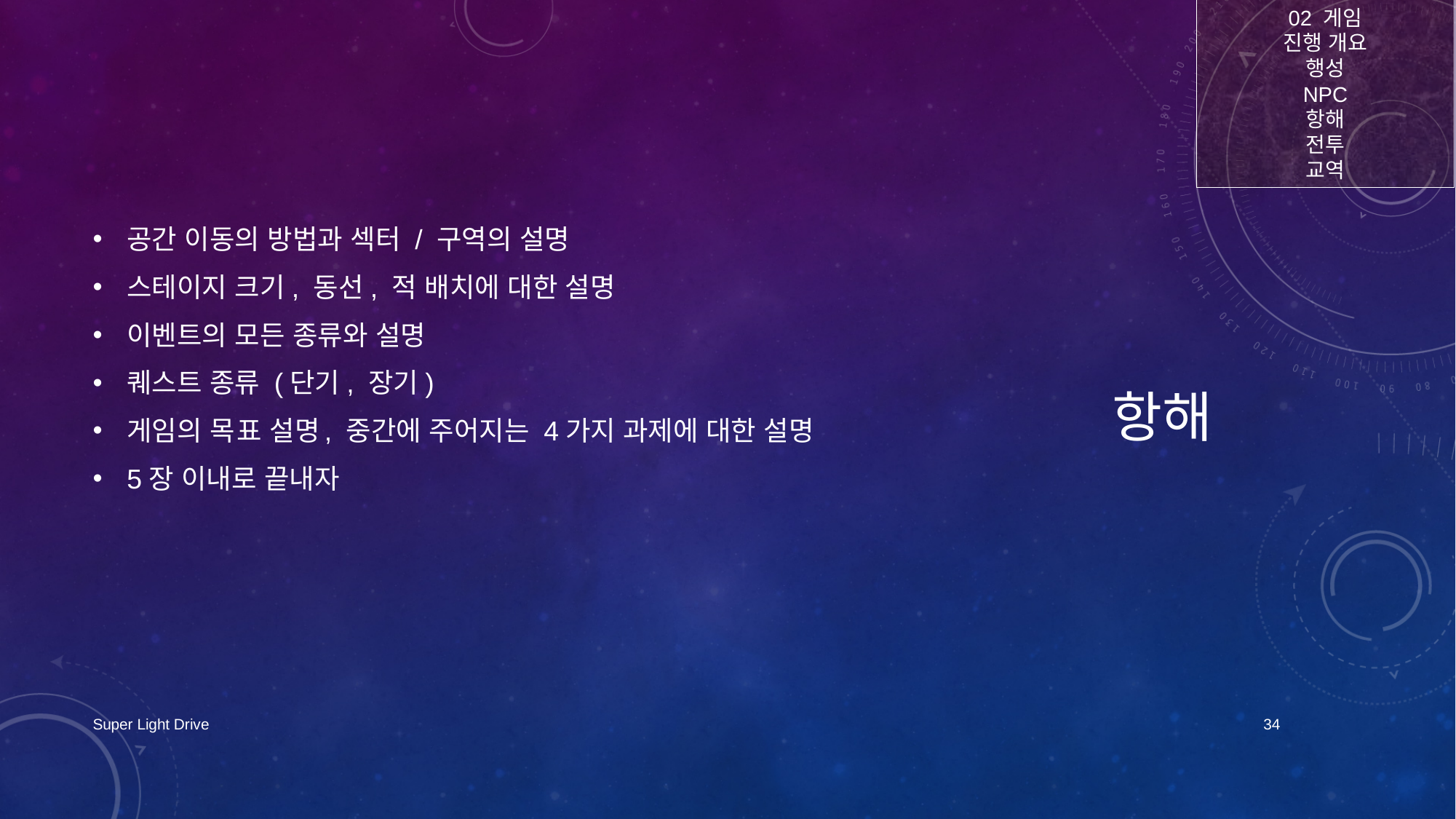

02 게임
진행 개요
행성
NPC
항해
전투
교역
# 항해

공간 이동의 방법과 섹터 / 구역의 설명
스테이지 크기, 동선, 적 배치에 대한 설명
이벤트의 모든 종류와 설명
퀘스트 종류 (단기, 장기)
게임의 목표 설명, 중간에 주어지는 4가지 과제에 대한 설명
5장 이내로 끝내자
Super Light Drive
34